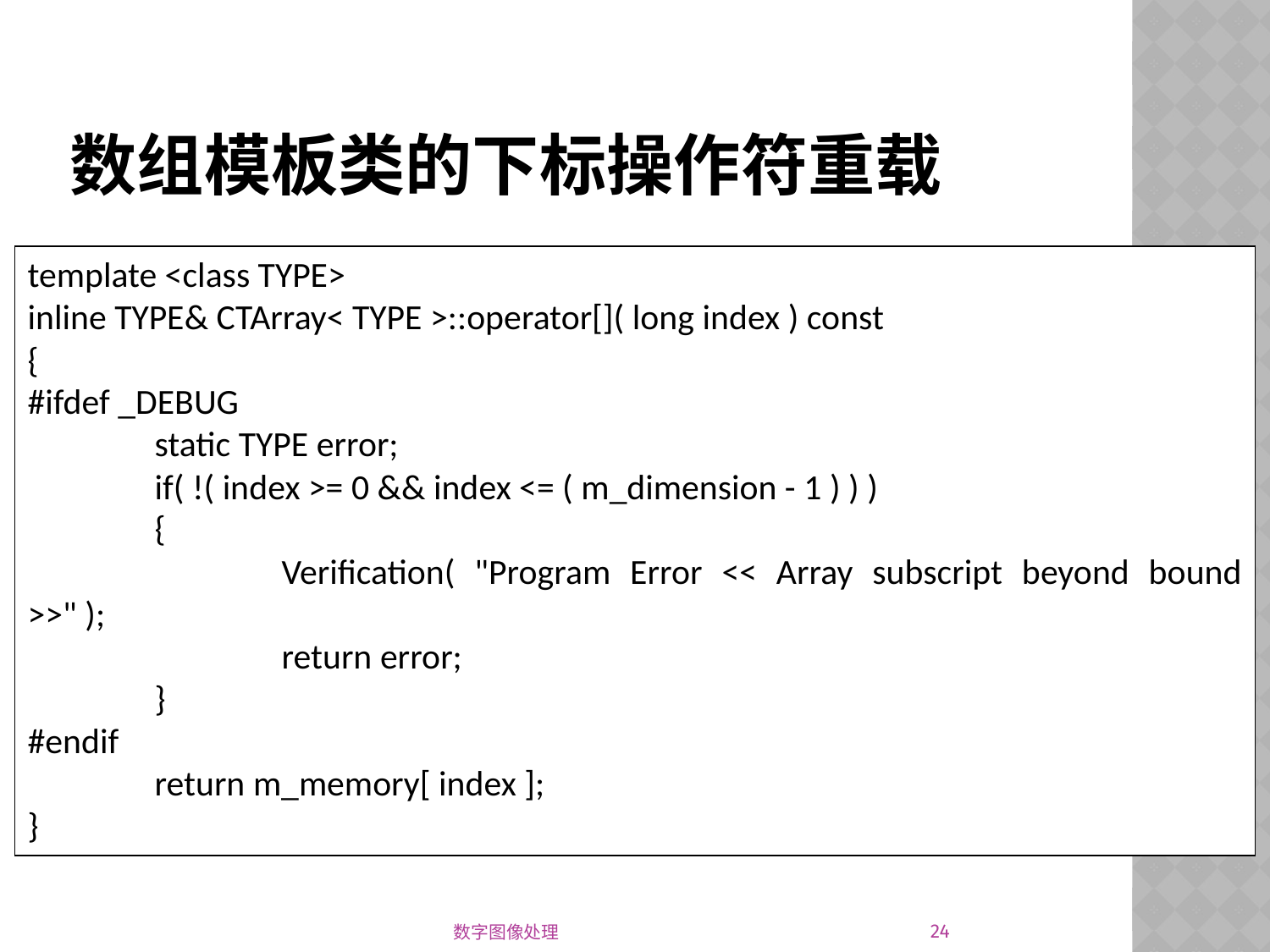

# 数组模板类的下标操作符重载
template <class TYPE>
inline TYPE& CTArray< TYPE >::operator[]( long index ) const
{
#ifdef _DEBUG
	static TYPE error;
	if( !( index >= 0 && index <= ( m_dimension - 1 ) ) )
	{
		Verification( "Program Error << Array subscript beyond bound >>" );
		return error;
	}
#endif
	return m_memory[ index ];
}
24
数字图像处理